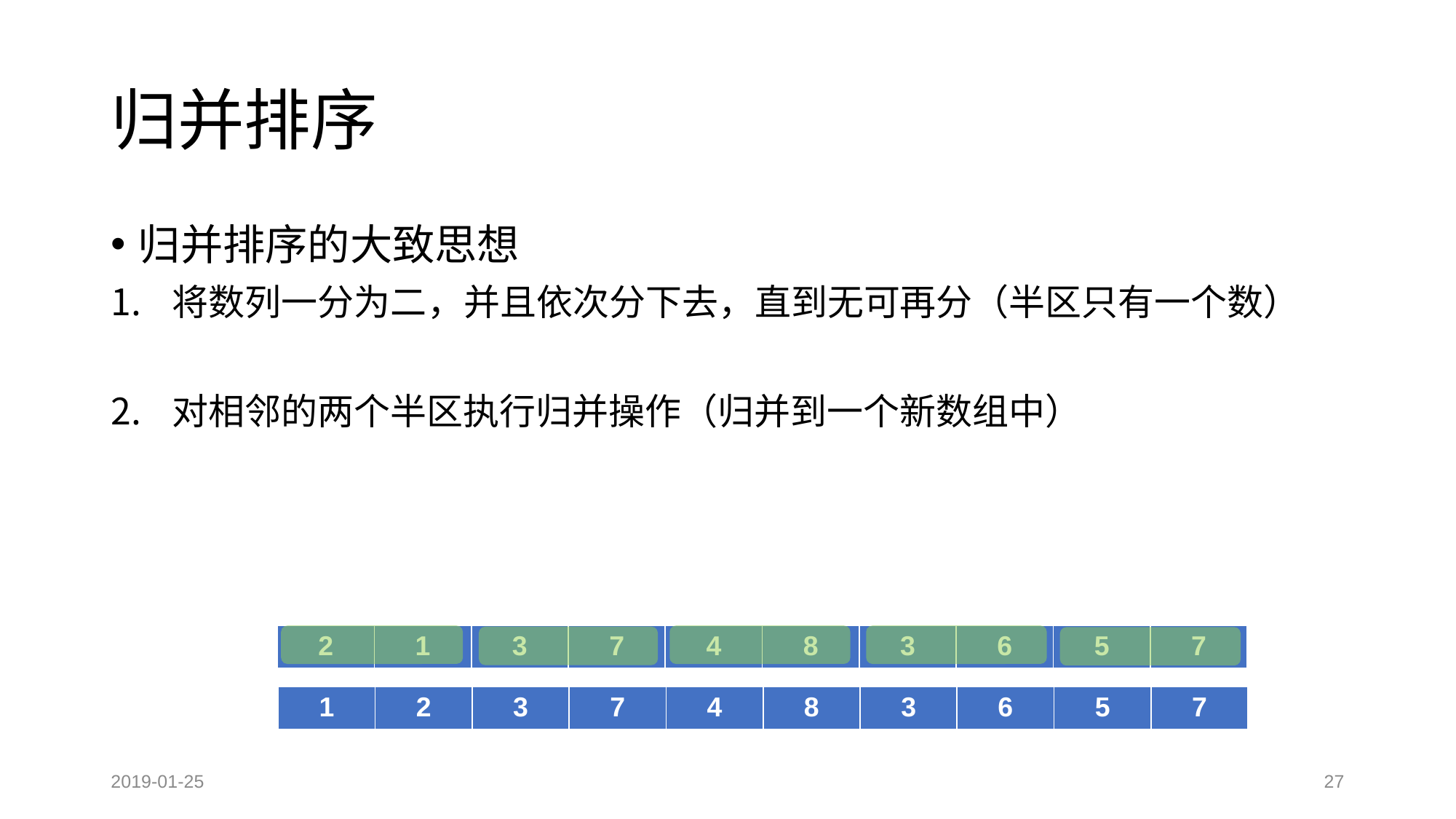

# 归并排序
归并排序的大致思想
将数列一分为二，并且依次分下去，直到无可再分（半区只有一个数）

对相邻的两个半区执行归并操作（归并到一个新数组中）

| 2 | 1 | 3 | 7 | 4 | 8 | 3 | 6 | 5 | 7 |
| --- | --- | --- | --- | --- | --- | --- | --- | --- | --- |

| 1 | 2 | 3 | 7 | 4 | 8 | 3 | 6 | 5 | 7 |
| --- | --- | --- | --- | --- | --- | --- | --- | --- | --- |
2019-01-25
27